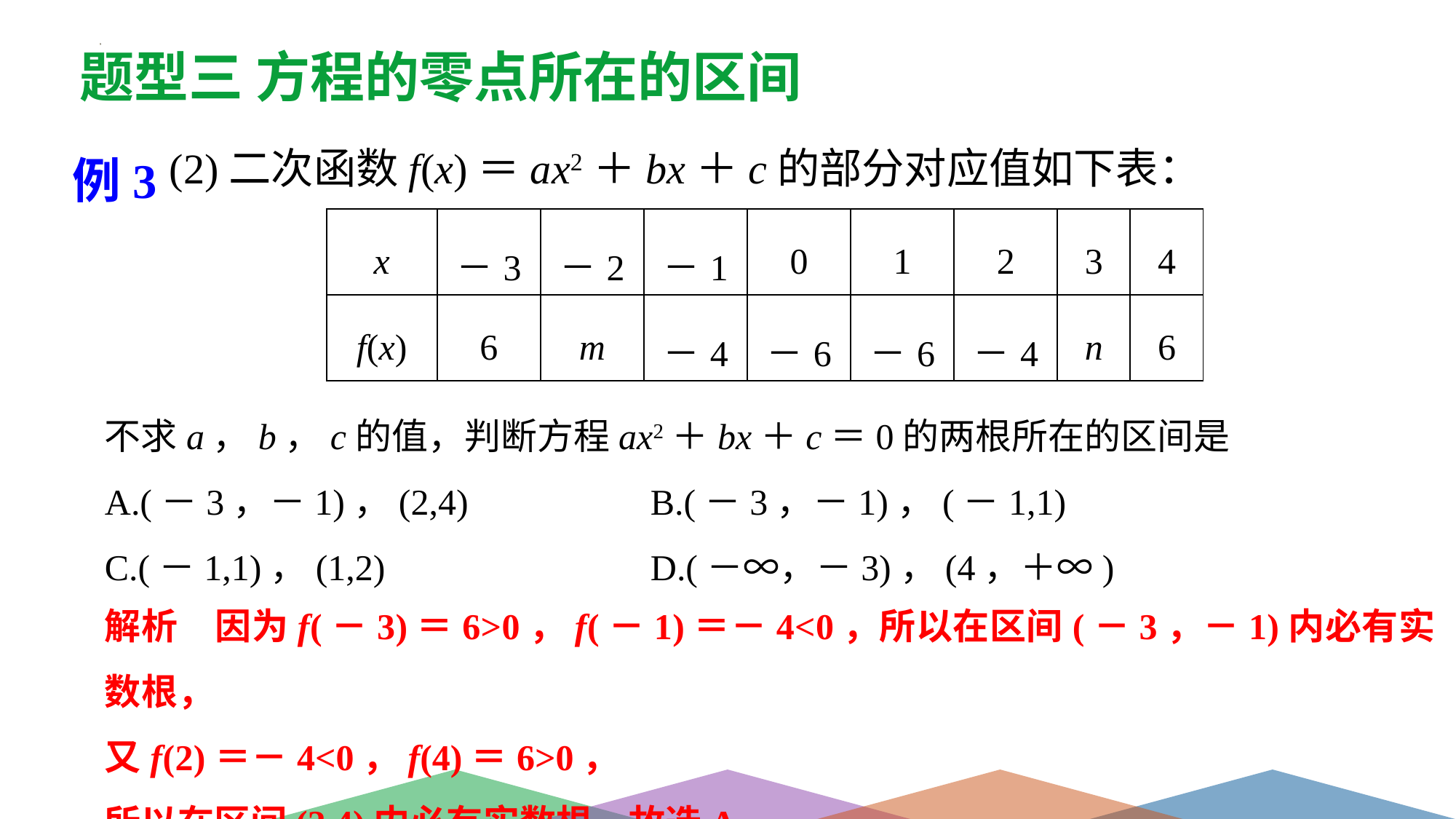

题型三 方程的零点所在的区间

(2)二次函数f(x)＝ax2＋bx＋c的部分对应值如下表：
例3
| x | －3 | －2 | －1 | 0 | 1 | 2 | 3 | 4 |
| --- | --- | --- | --- | --- | --- | --- | --- | --- |
| f(x) | 6 | m | －4 | －6 | －6 | －4 | n | 6 |
不求a，b，c的值，判断方程ax2＋bx＋c＝0的两根所在的区间是
A.(－3，－1)，(2,4)  		B.(－3，－1)，(－1,1)
C.(－1,1)，(1,2)  			D.(－∞，－3)，(4，＋∞)
解析　因为f(－3)＝6>0，f(－1)＝－4<0，所以在区间(－3，－1)内必有实数根，
又f(2)＝－4<0，f(4)＝6>0，
所以在区间(2,4)内必有实数根，故选A.